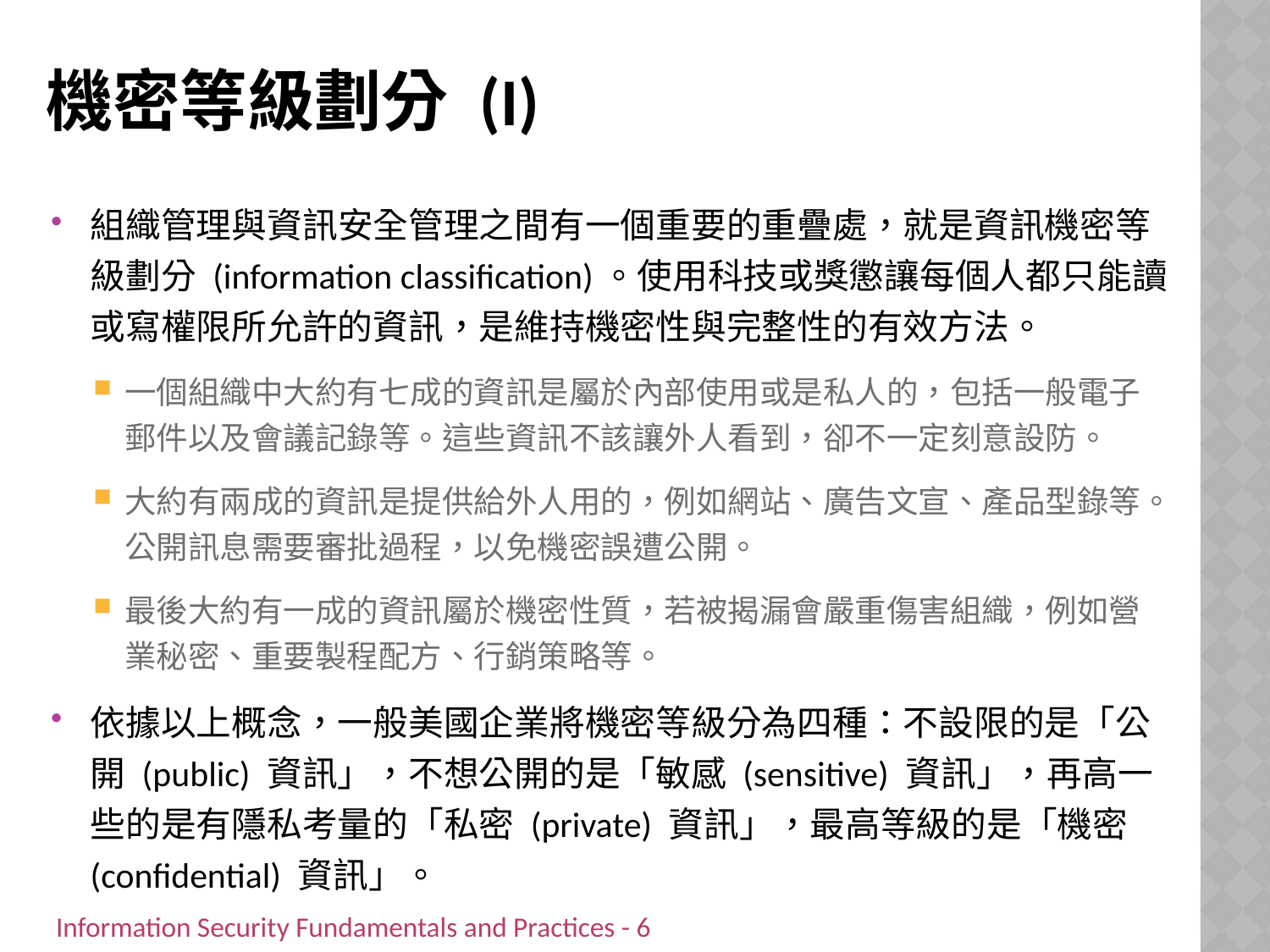

# 機密等級劃分 (I)
組織管理與資訊安全管理之間有一個重要的重疊處，就是資訊機密等級劃分 (information classification)。使用科技或獎懲讓每個人都只能讀或寫權限所允許的資訊，是維持機密性與完整性的有效方法。
一個組織中大約有七成的資訊是屬於內部使用或是私人的，包括一般電子郵件以及會議記錄等。這些資訊不該讓外人看到，卻不一定刻意設防。
大約有兩成的資訊是提供給外人用的，例如網站、廣告文宣、產品型錄等。公開訊息需要審批過程，以免機密誤遭公開。
最後大約有一成的資訊屬於機密性質，若被揭漏會嚴重傷害組織，例如營業秘密、重要製程配方、行銷策略等。
依據以上概念，一般美國企業將機密等級分為四種：不設限的是「公開 (public) 資訊」，不想公開的是「敏感 (sensitive) 資訊」，再高一些的是有隱私考量的「私密 (private) 資訊」，最高等級的是「機密 (confidential) 資訊」。